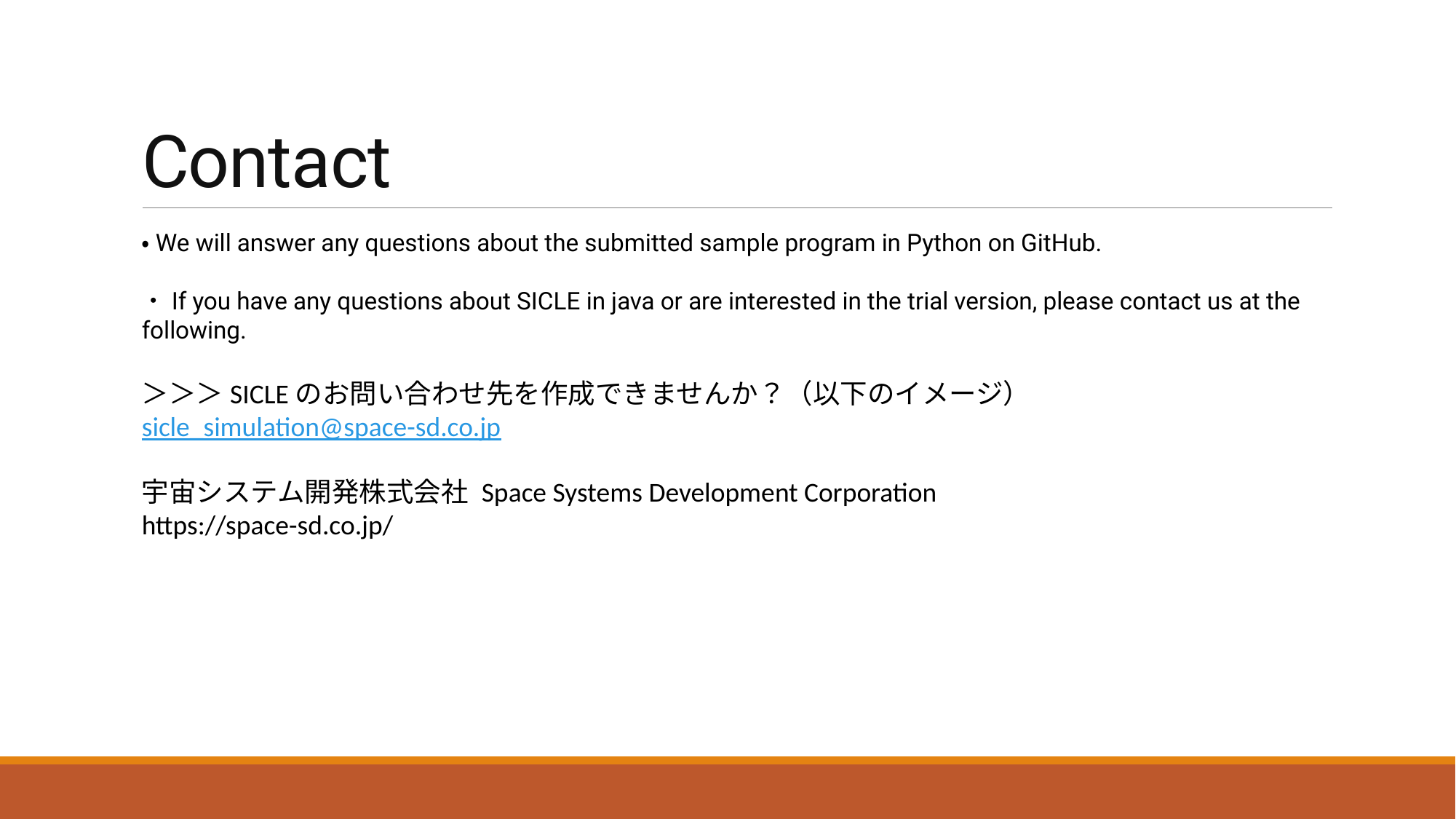

# Contact
・We will answer any questions about the submitted sample program in Python on GitHub.

・If you have any questions about SICLE in java or are interested in the trial version, please contact us at the following.

＞＞＞SICLEのお問い合わせ先を作成できませんか？（以下のイメージ）
sicle_simulation@space-sd.co.jp

宇宙システム開発株式会社 Space Systems Development Corporation
https://space-sd.co.jp/